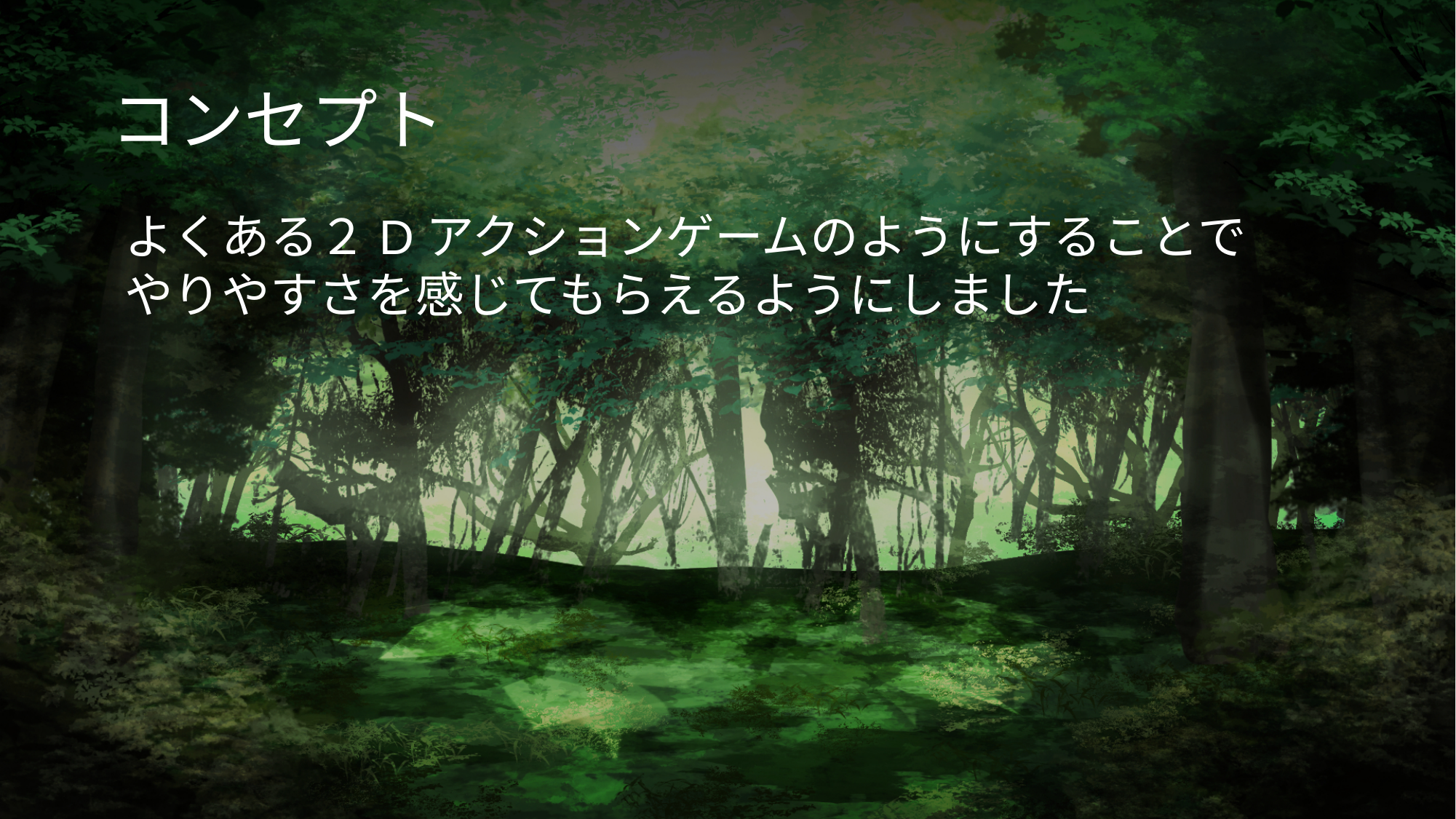

# コンセプト
よくある２Dアクションゲームのようにすることで
やりやすさを感じてもらえるようにしました